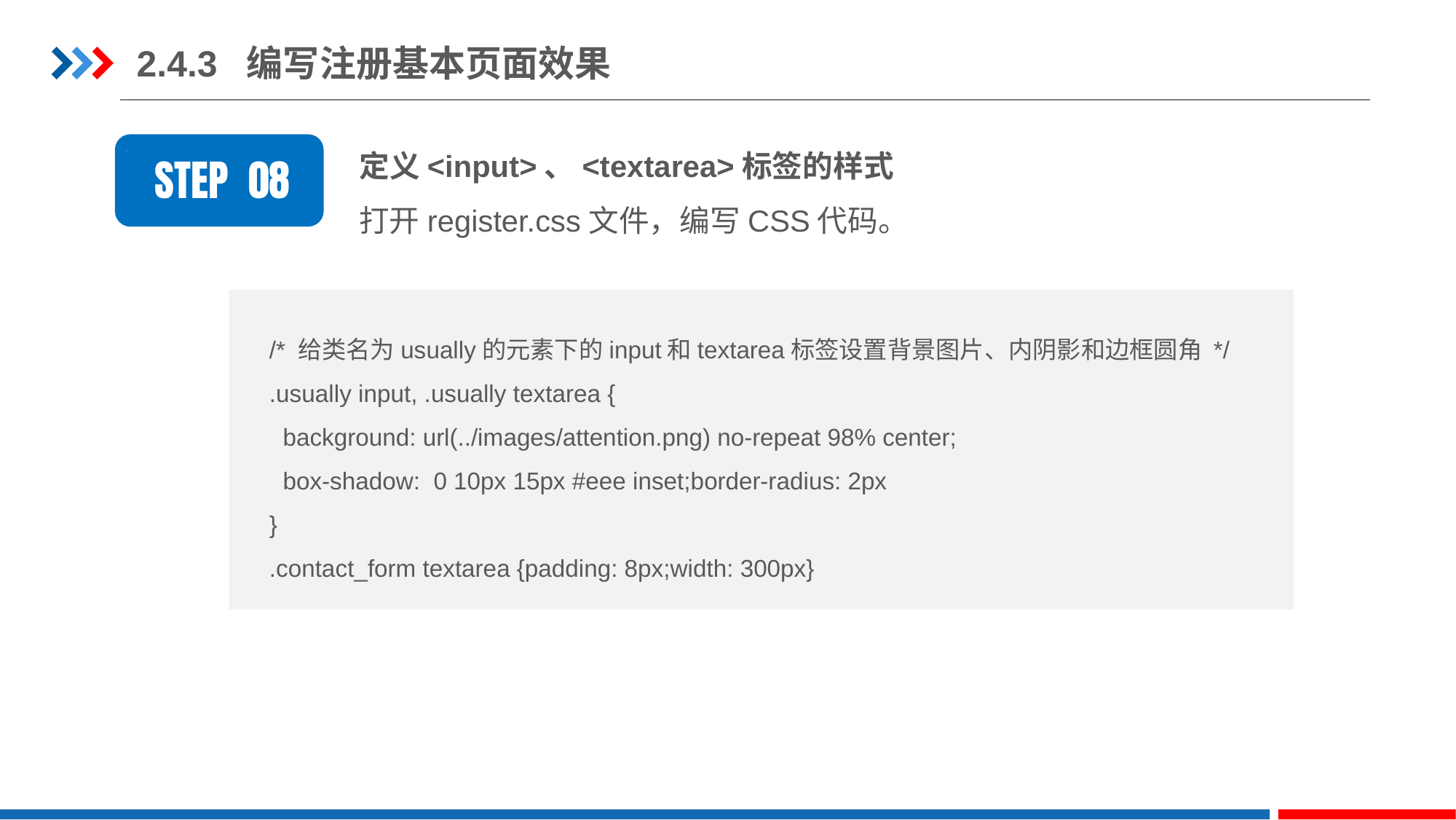

2.4.3  编写注册基本页面效果
定义<input>、<textarea>标签的样式
打开register.css文件，编写CSS代码。

STEP  08

/* 给类名为usually的元素下的input和textarea标签设置背景图片、内阴影和边框圆角 */
.usually input, .usually textarea {
  background: url(../images/attention.png) no-repeat 98% center;
  box-shadow:  0 10px 15px #eee inset;border-radius: 2px
}
.contact_form textarea {padding: 8px;width: 300px}